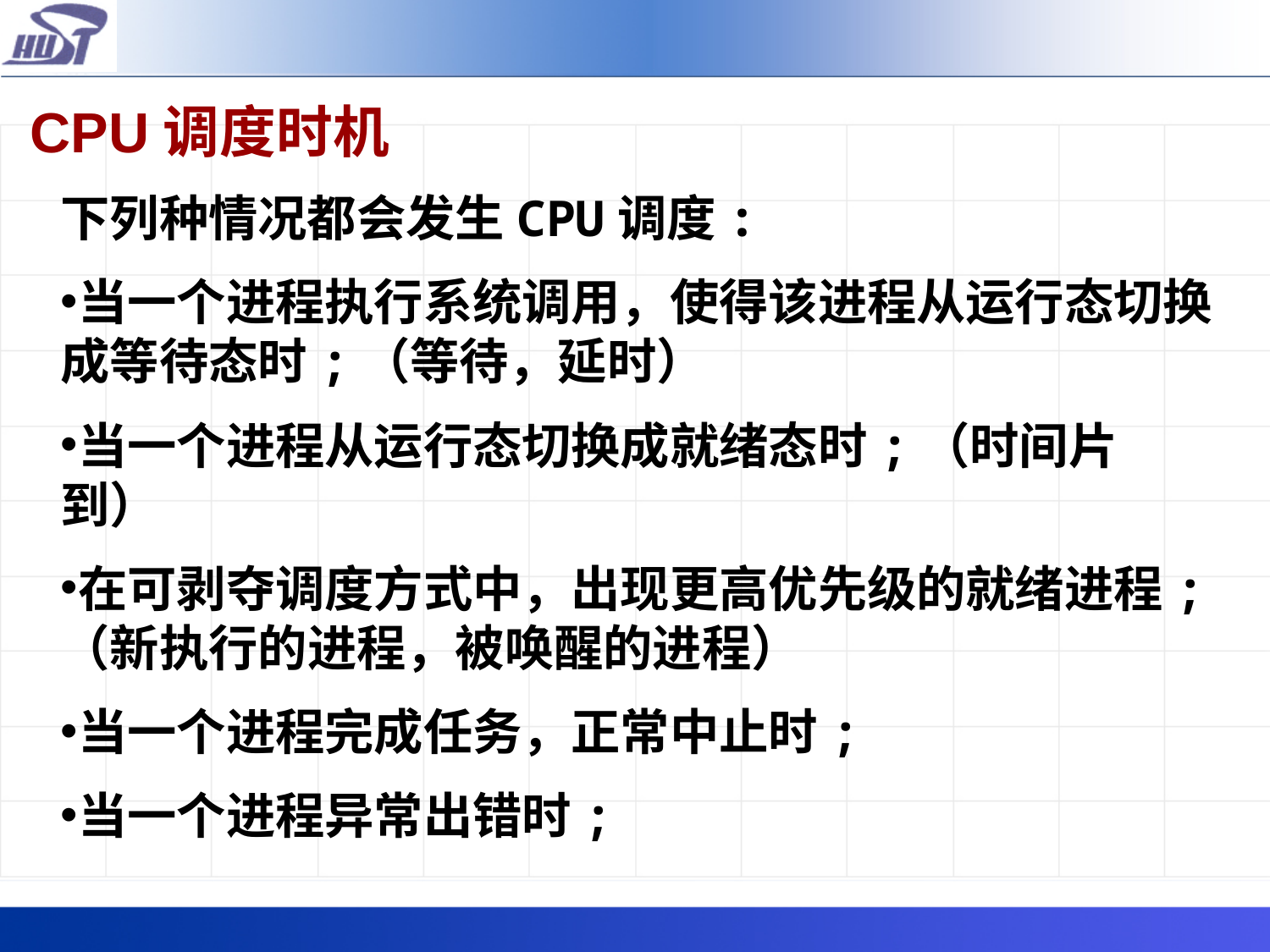

CPU调度时机
下列种情况都会发生CPU调度:
当一个进程执行系统调用，使得该进程从运行态切换成等待态时;（等待，延时）
当一个进程从运行态切换成就绪态时;（时间片到）
在可剥夺调度方式中，出现更高优先级的就绪进程;（新执行的进程，被唤醒的进程）
当一个进程完成任务，正常中止时;
当一个进程异常出错时;